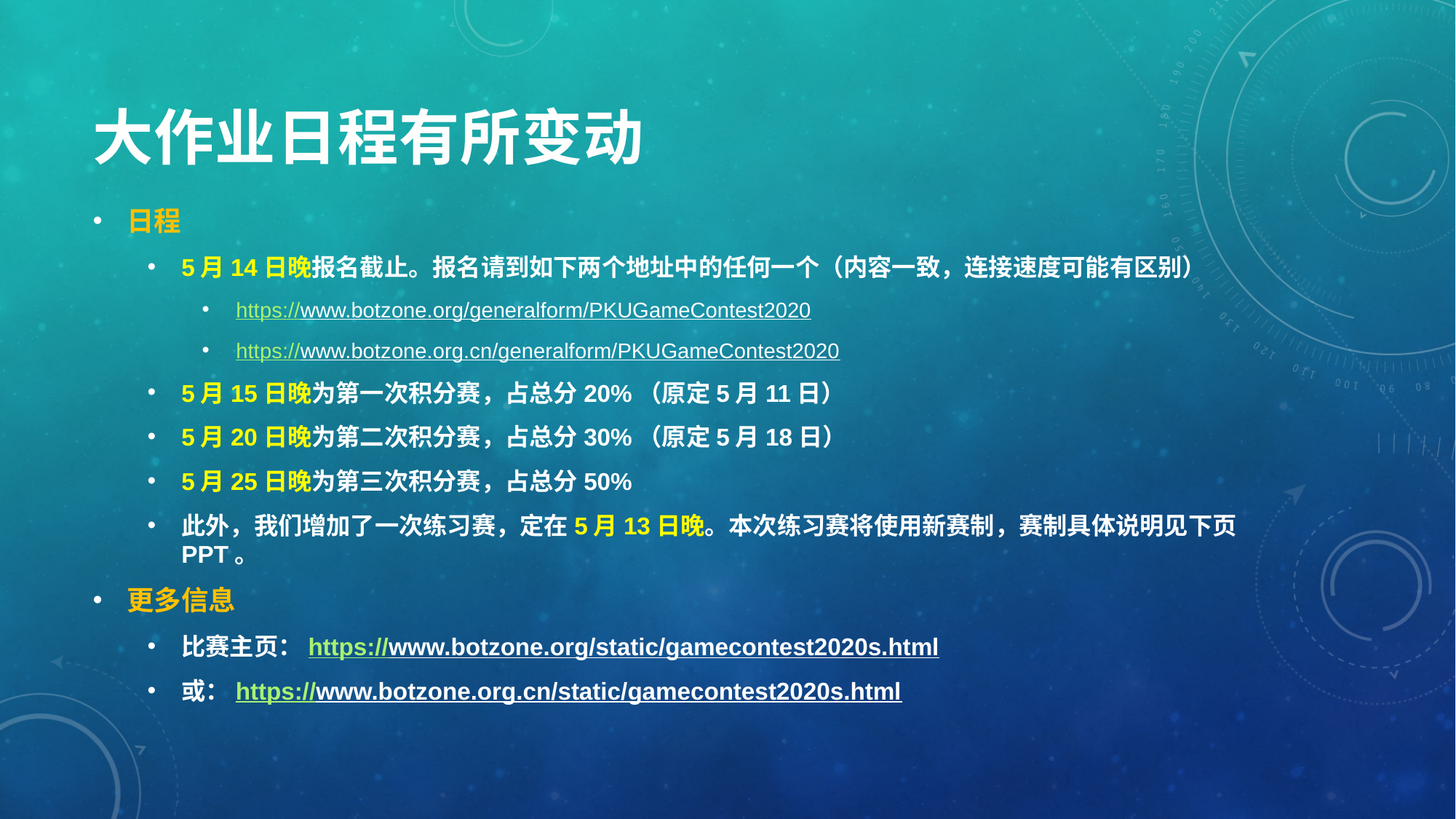

# 大作业日程有所变动
日程
5月14日晚报名截止。报名请到如下两个地址中的任何一个（内容一致，连接速度可能有区别）
https://www.botzone.org/generalform/PKUGameContest2020
https://www.botzone.org.cn/generalform/PKUGameContest2020
5月15日晚为第一次积分赛，占总分20%（原定5月11日）
5月20日晚为第二次积分赛，占总分30%（原定5月18日）
5月25日晚为第三次积分赛，占总分50%
此外，我们增加了一次练习赛，定在5月13日晚。本次练习赛将使用新赛制，赛制具体说明见下页PPT。
更多信息
比赛主页：https://www.botzone.org/static/gamecontest2020s.html
或：https://www.botzone.org.cn/static/gamecontest2020s.html